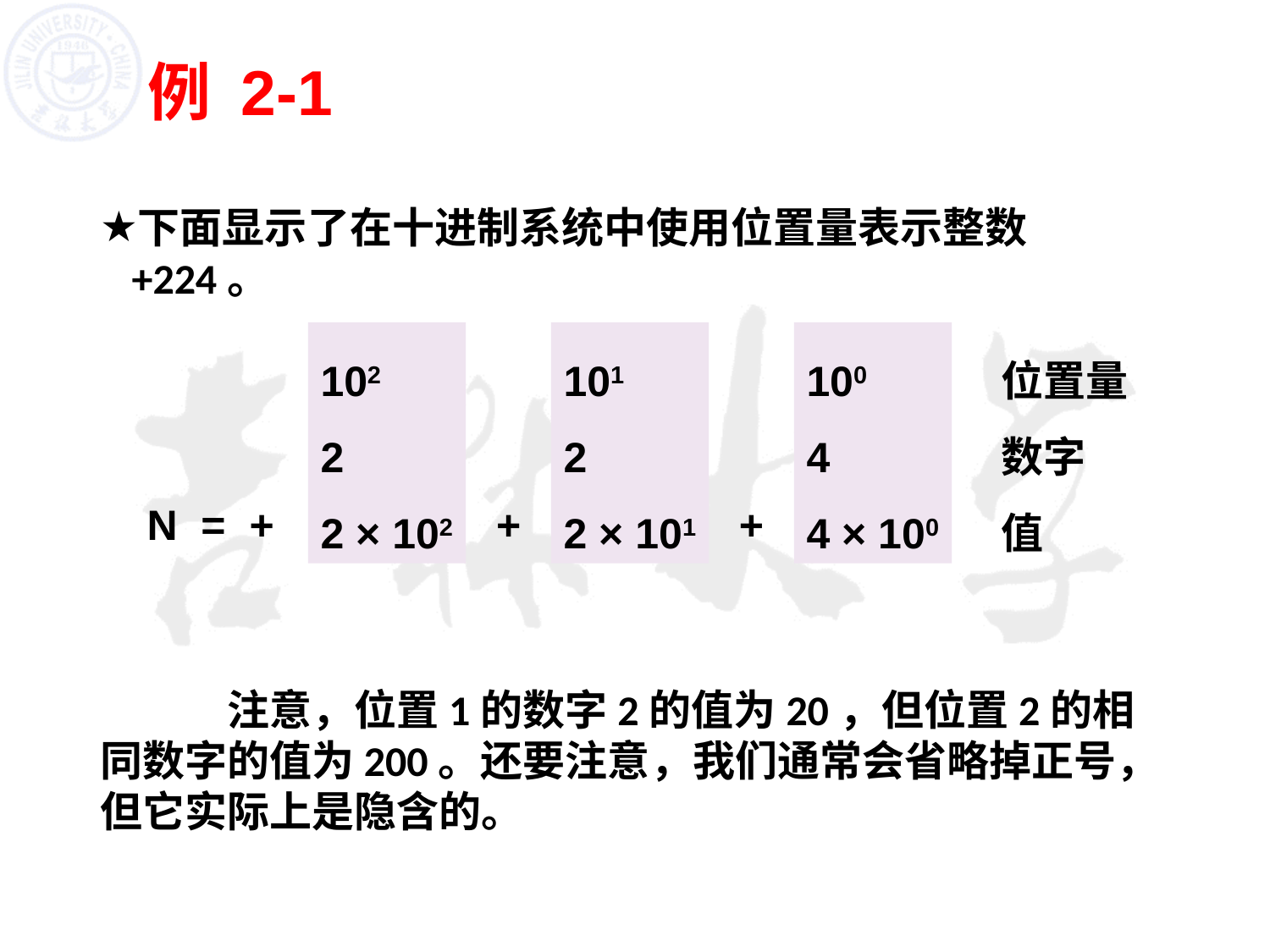

# 例 2-1
下面显示了在十进制系统中使用位置量表示整数 +224。

	注意，位置1的数字2的值为20，但位置2的相同数字的值为200。还要注意，我们通常会省略掉正号，但它实际上是隐含的。

102
2
2 × 102
101
2
2 × 101
100
4
4 × 100
位置量
数字
值
N  =  +
+
+